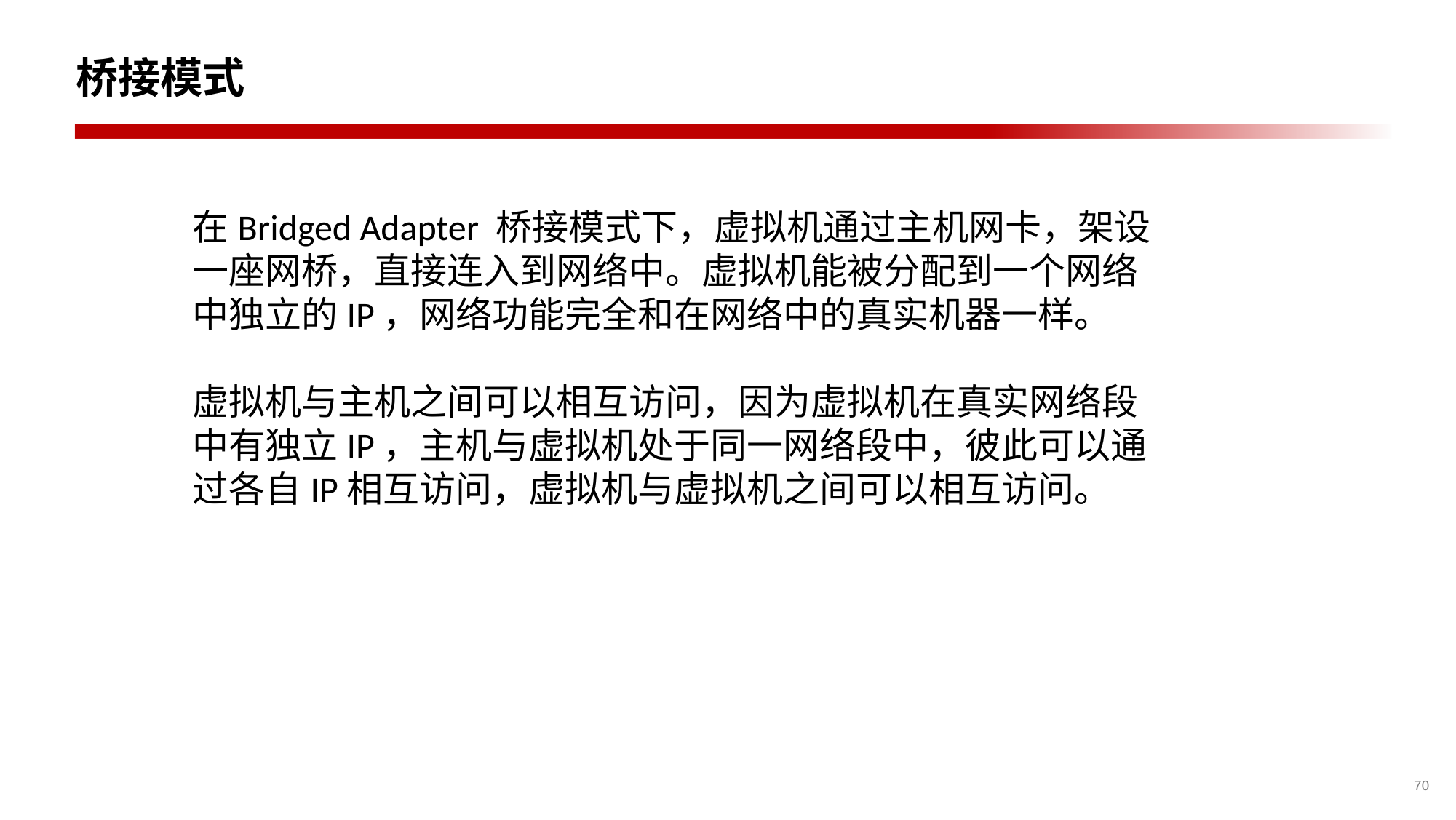

桥接模式

在Bridged Adapter 桥接模式下，虚拟机通过主机网卡，架设一座网桥，直接连入到网络中。虚拟机能被分配到一个网络中独立的IP，网络功能完全和在网络中的真实机器一样。

虚拟机与主机之间可以相互访问，因为虚拟机在真实网络段中有独立IP，主机与虚拟机处于同一网络段中，彼此可以通过各自IP相互访问，虚拟机与虚拟机之间可以相互访问。

70